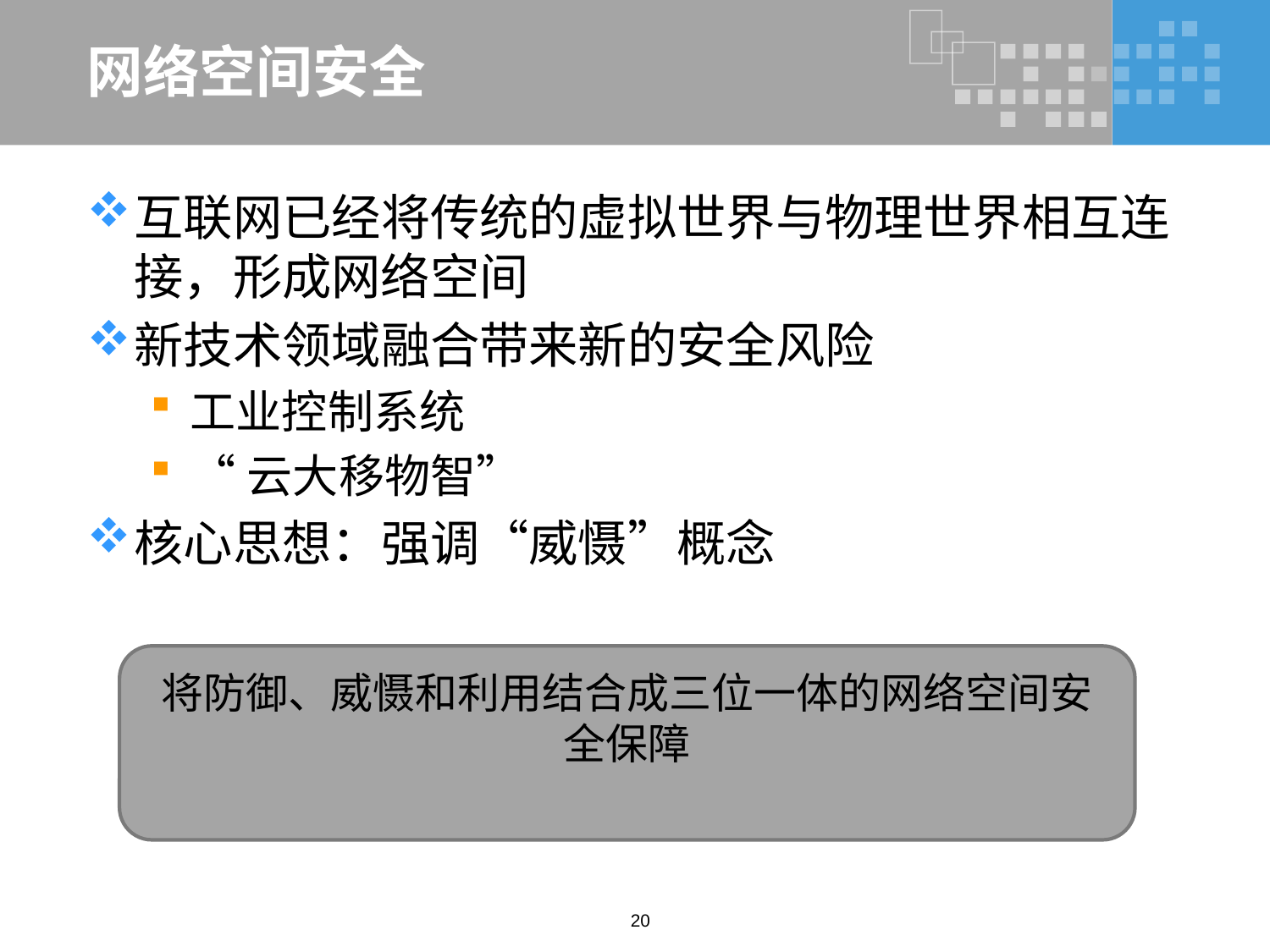

# 网络空间安全
互联网已经将传统的虚拟世界与物理世界相互连接，形成网络空间
新技术领域融合带来新的安全风险
工业控制系统
“云大移物智”
核心思想：强调“威慑”概念
将防御、威慑和利用结合成三位一体的网络空间安全保障

20